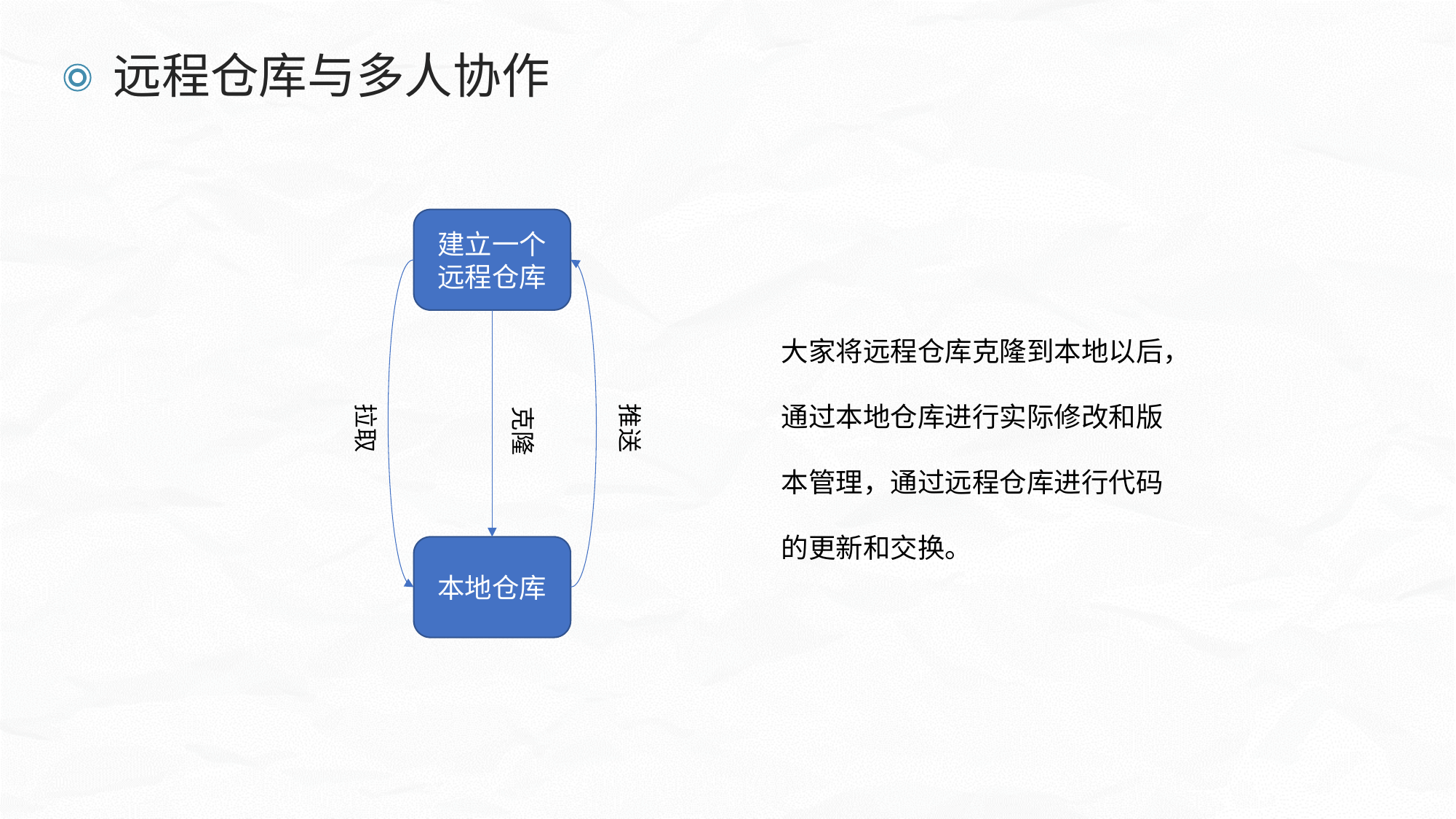

远程仓库与多人协作

建立一个远程仓库

大家将远程仓库克隆到本地以后，通过本地仓库进行实际修改和版本管理，通过远程仓库进行代码的更新和交换。
拉取
推送
克隆
本地仓库